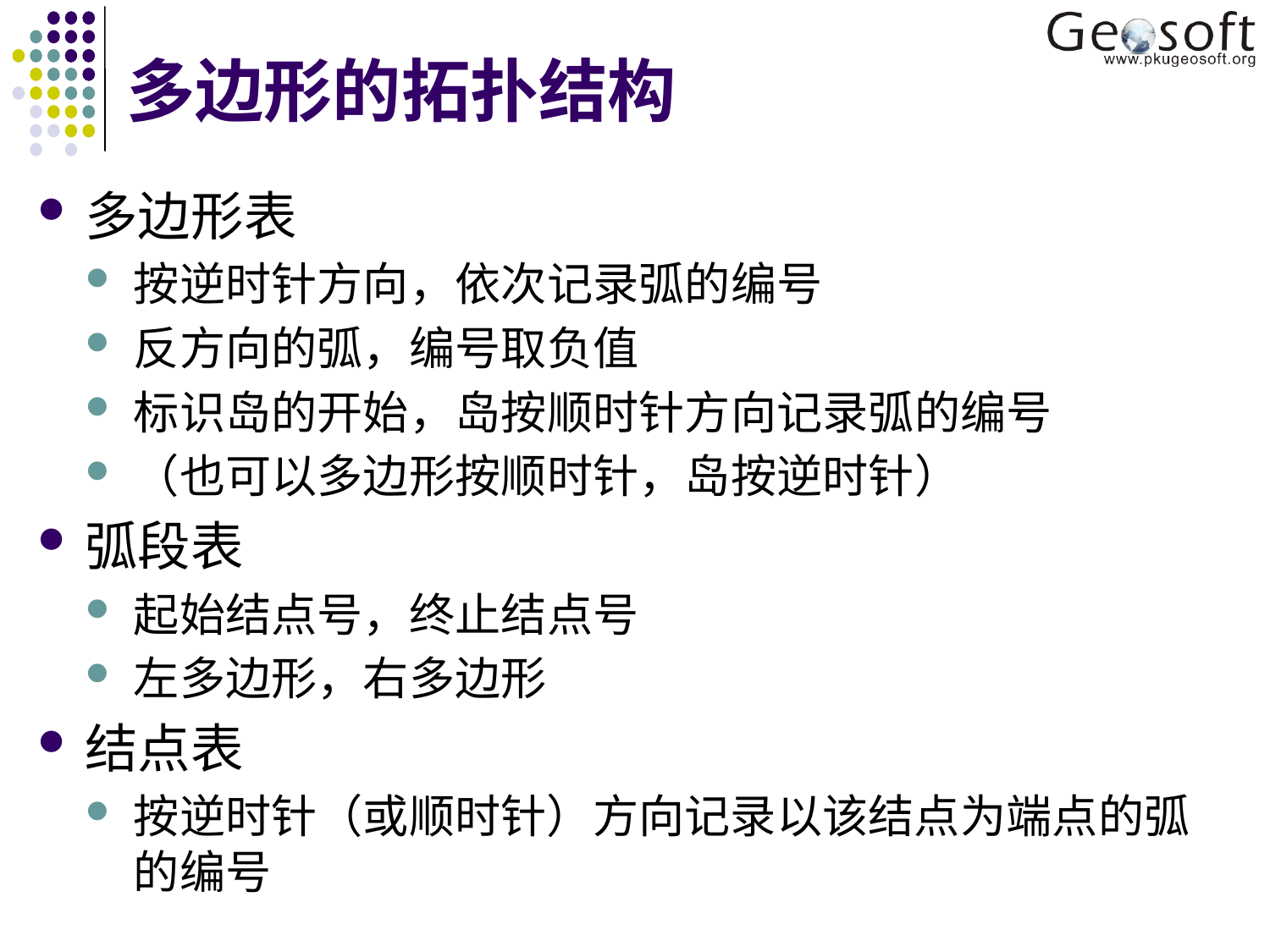

# 多边形的拓扑结构
多边形表
按逆时针方向，依次记录弧的编号
反方向的弧，编号取负值
标识岛的开始，岛按顺时针方向记录弧的编号
（也可以多边形按顺时针，岛按逆时针）
弧段表
起始结点号，终止结点号
左多边形，右多边形
结点表
按逆时针（或顺时针）方向记录以该结点为端点的弧的编号